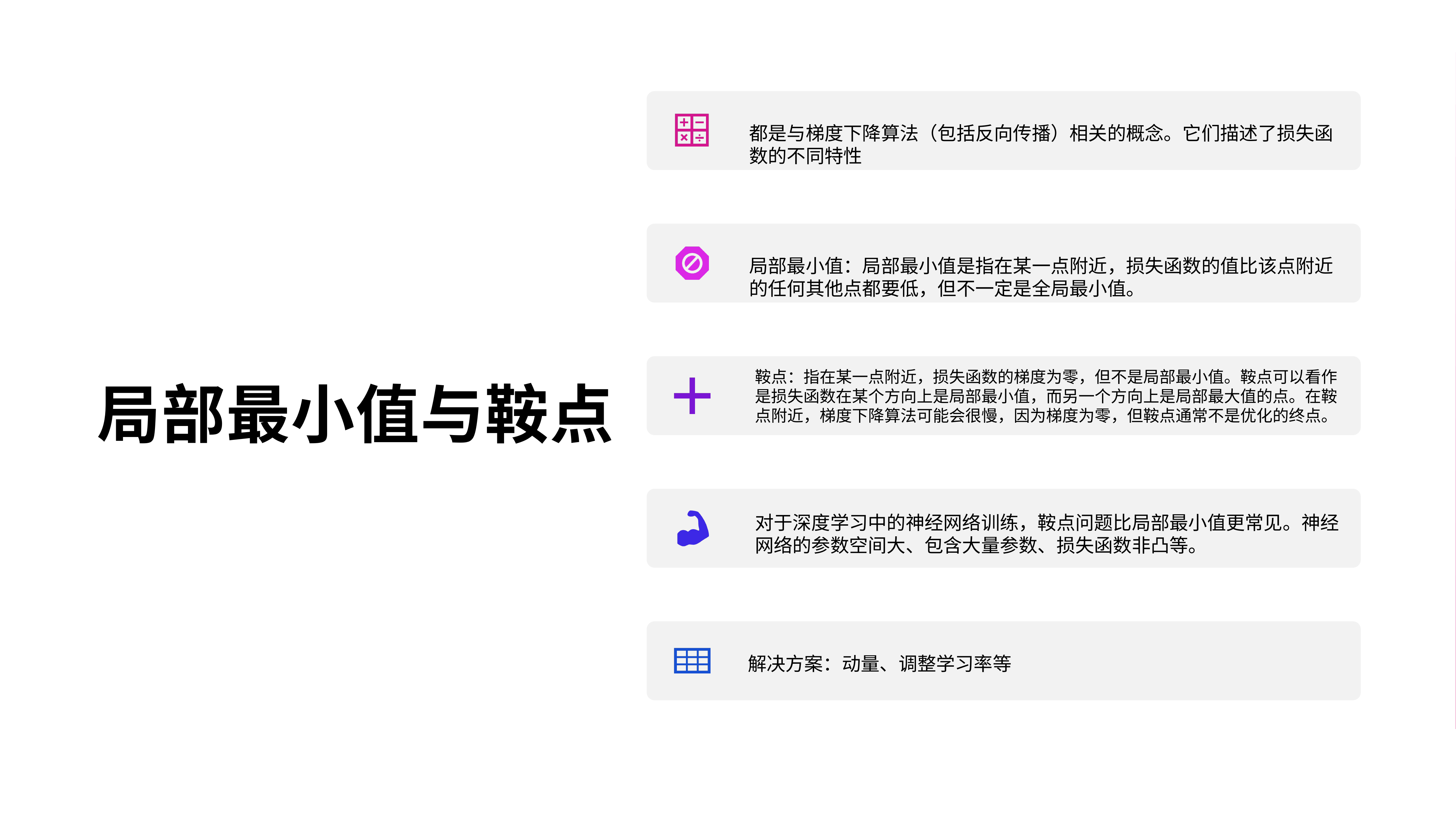

都是与梯度下降算法（包括反向传播）相关的概念。它们描述了损失函数的不同特性
局部最小值：局部最小值是指在某一点附近，损失函数的值比该点附近的任何其他点都要低，但不一定是全局最小值。
鞍点：指在某一点附近，损失函数的梯度为零，但不是局部最小值。鞍点可以看作是损失函数在某个方向上是局部最小值，而另一个方向上是局部最大值的点。在鞍点附近，梯度下降算法可能会很慢，因为梯度为零，但鞍点通常不是优化的终点。
对于深度学习中的神经网络训练，鞍点问题比局部最小值更常见。神经网络的参数空间大、包含大量参数、损失函数非凸等。
解决方案：动量、调整学习率等
# 局部最小值与鞍点